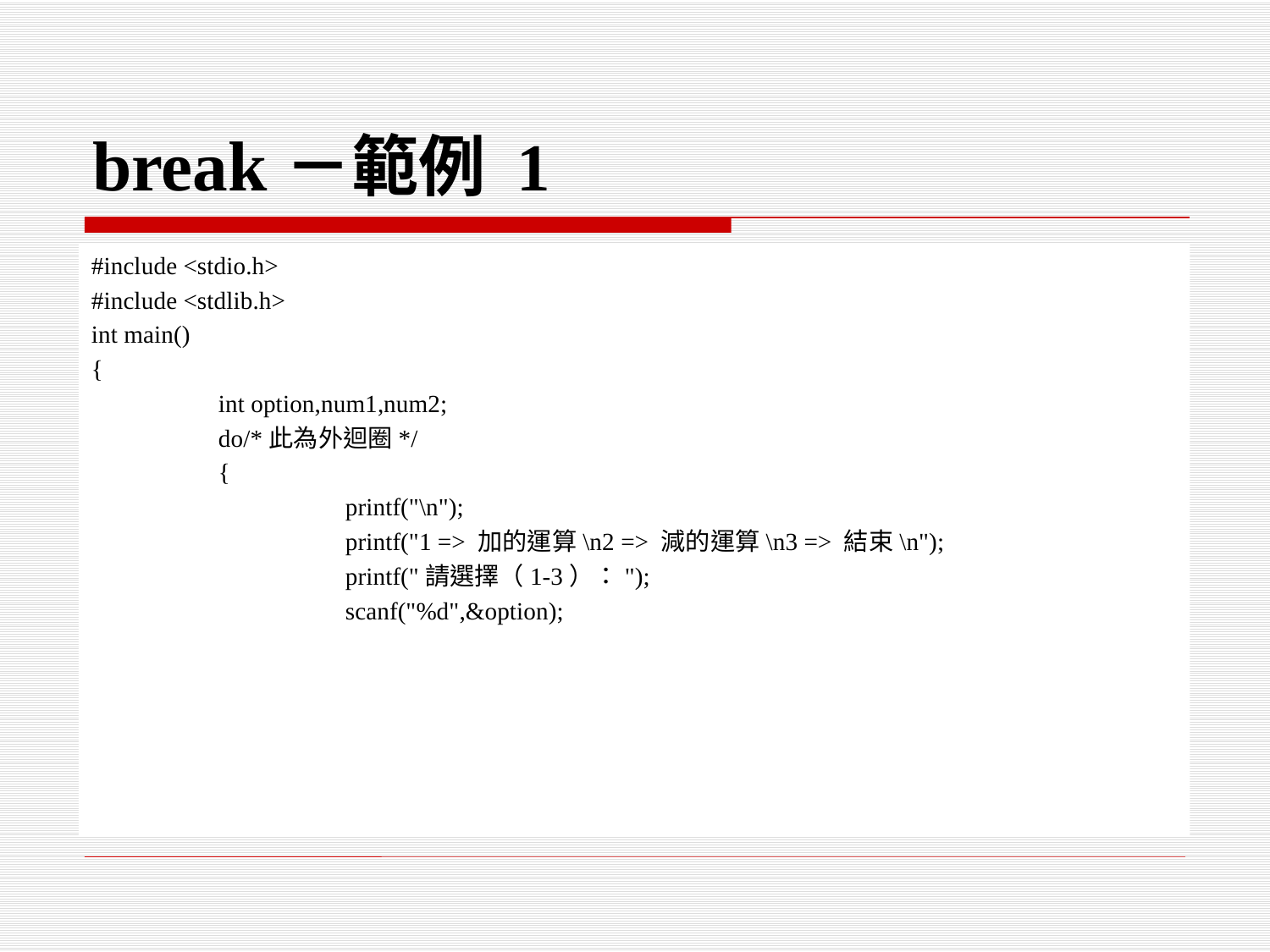

# break－範例 1
#include <stdio.h>
#include <stdlib.h>
int main()
{
	int option,num1,num2;
	do/*此為外迴圈*/
	{
		printf("\n");
		printf("1 => 加的運算\n2 => 減的運算\n3 => 結束\n");
		printf("請選擇（1-3）：");
		scanf("%d",&option);